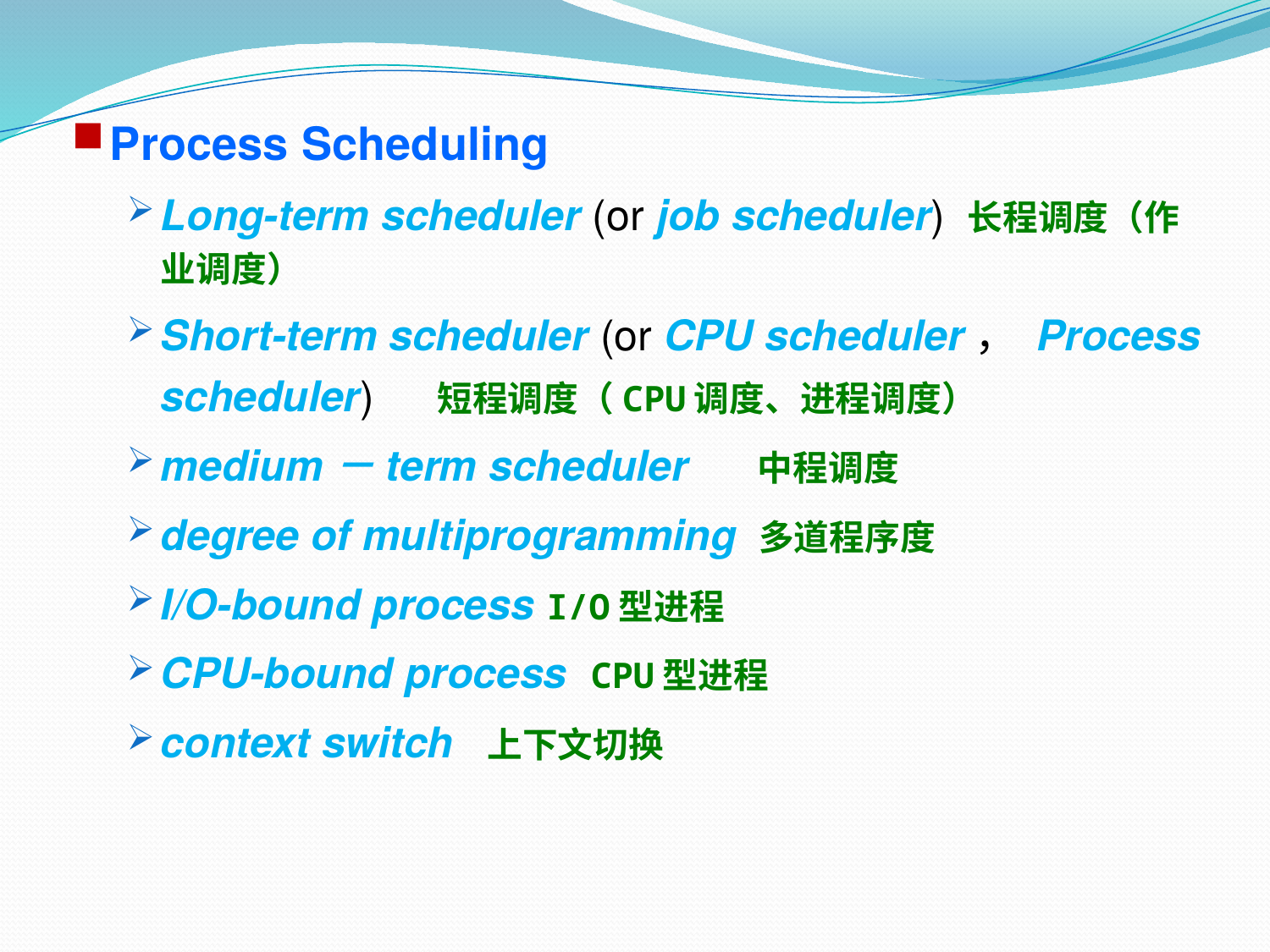

Process Scheduling
Long-term scheduler (or job scheduler) 长程调度（作业调度）
Short-term scheduler (or CPU scheduler， Process scheduler)   短程调度（CPU调度、进程调度）
medium－term scheduler     中程调度
degree of multiprogramming 多道程序度
I/O-bound process I/O型进程
CPU-bound process  CPU型进程
context switch  上下文切换